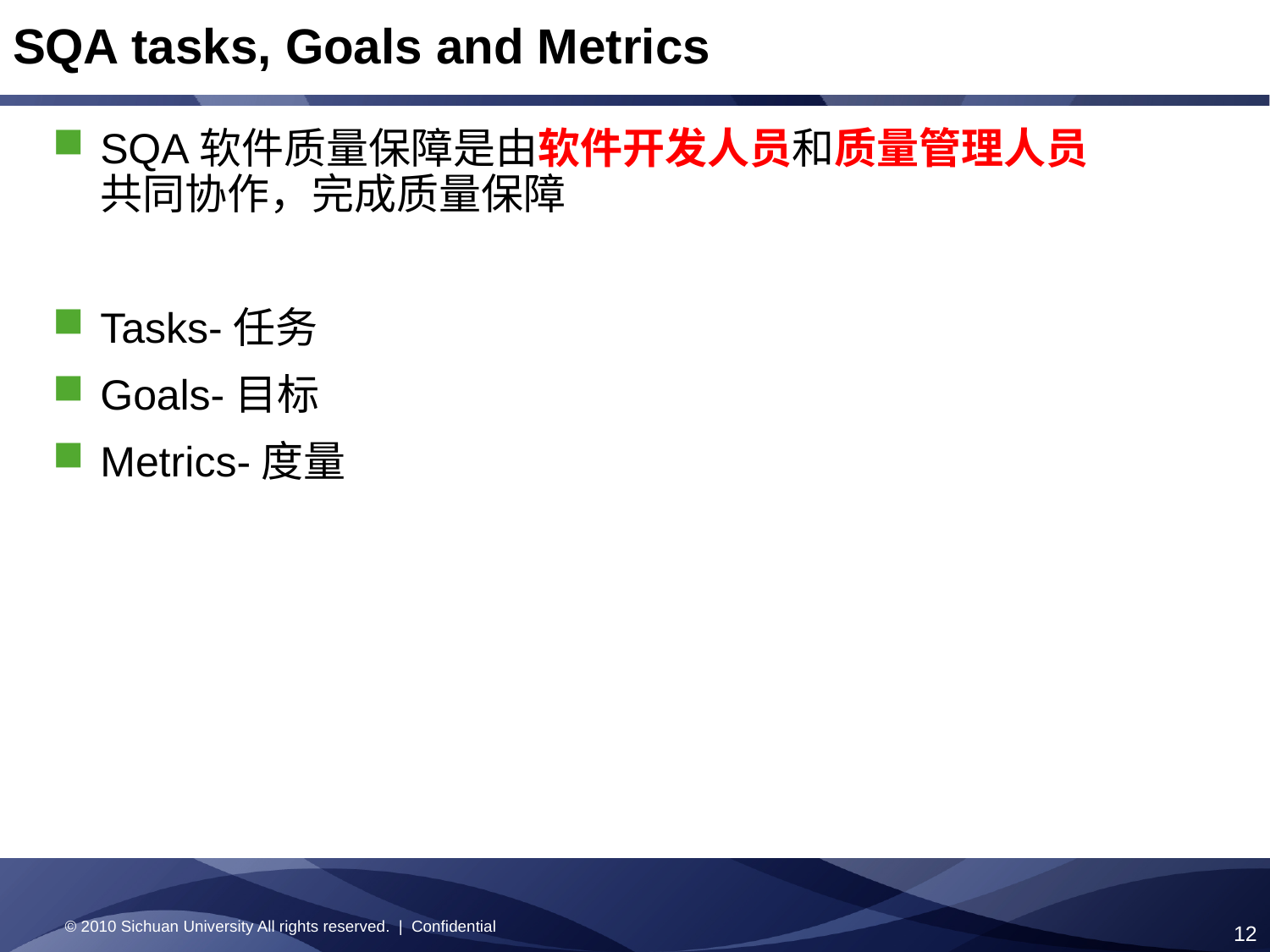

# SQA tasks, Goals and Metrics
SQA软件质量保障是由软件开发人员和质量管理人员共同协作，完成质量保障

Tasks-任务
Goals-目标
Metrics-度量

© 2010 Sichuan University All rights reserved.  |  Confidential
12